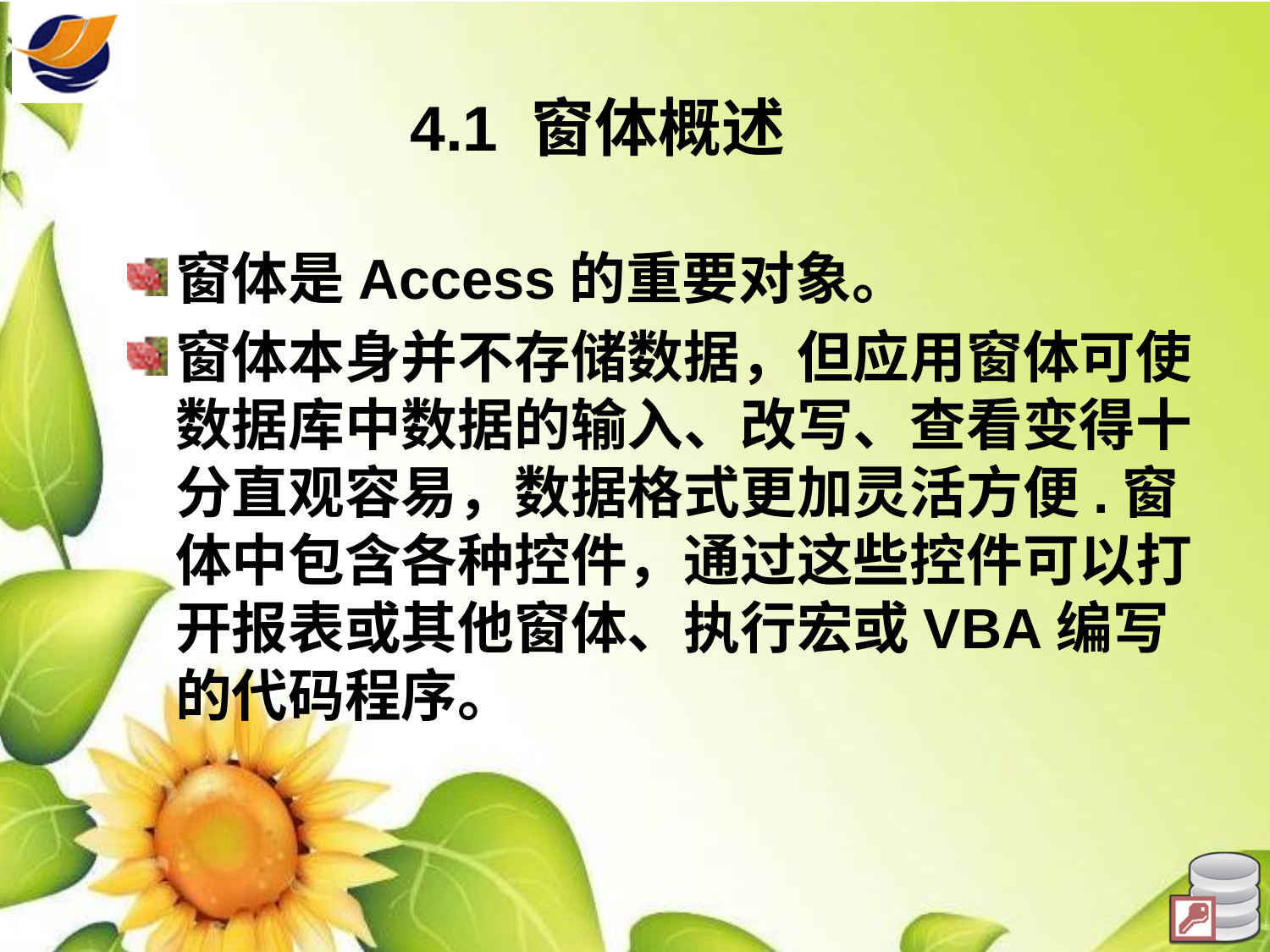

# 4.1 窗体概述
窗体是Access的重要对象。
窗体本身并不存储数据，但应用窗体可使数据库中数据的输入、改写、查看变得十分直观容易，数据格式更加灵活方便.窗体中包含各种控件，通过这些控件可以打开报表或其他窗体、执行宏或VBA编写的代码程序。